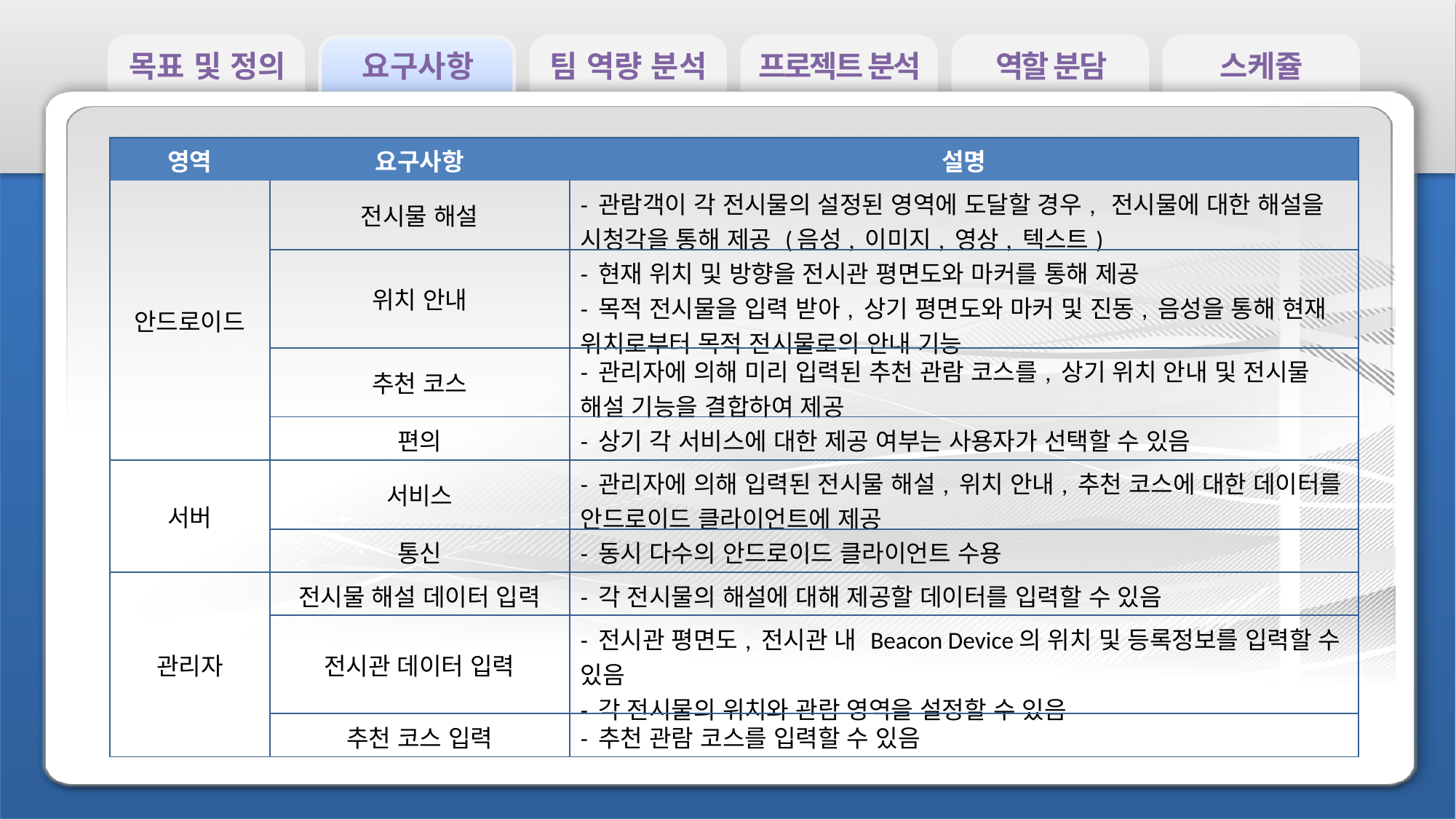

목표 및 정의
요구사항
팀 역량 분석
프로젝트 분석
역할 분담
스케쥴
| 영역 | 요구사항 | 설명 |
| --- | --- | --- |
| 안드로이드 | 전시물 해설 | - 관람객이 각 전시물의 설정된 영역에 도달할 경우, 전시물에 대한 해설을 시청각을 통해 제공 (음성, 이미지, 영상, 텍스트) |
|  | 위치 안내 | - 현재 위치 및 방향을 전시관 평면도와 마커를 통해 제공 - 목적 전시물을 입력 받아, 상기 평면도와 마커 및 진동, 음성을 통해 현재 위치로부터 목적 전시물로의 안내 기능 |
|  | 추천 코스 | - 관리자에 의해 미리 입력된 추천 관람 코스를, 상기 위치 안내 및 전시물 해설 기능을 결합하여 제공 |
|  | 편의 | - 상기 각 서비스에 대한 제공 여부는 사용자가 선택할 수 있음 |
| 서버 | 서비스 | - 관리자에 의해 입력된 전시물 해설, 위치 안내, 추천 코스에 대한 데이터를 안드로이드 클라이언트에 제공 |
|  | 통신 | - 동시 다수의 안드로이드 클라이언트 수용 |
| 관리자 | 전시물 해설 데이터 입력 | - 각 전시물의 해설에 대해 제공할 데이터를 입력할 수 있음 |
|  | 전시관 데이터 입력 | - 전시관 평면도, 전시관 내 Beacon Device의 위치 및 등록정보를 입력할 수 있음 - 각 전시물의 위치와 관람 영역을 설정할 수 있음 |
|  | 추천 코스 입력 | - 추천 관람 코스를 입력할 수 있음 |